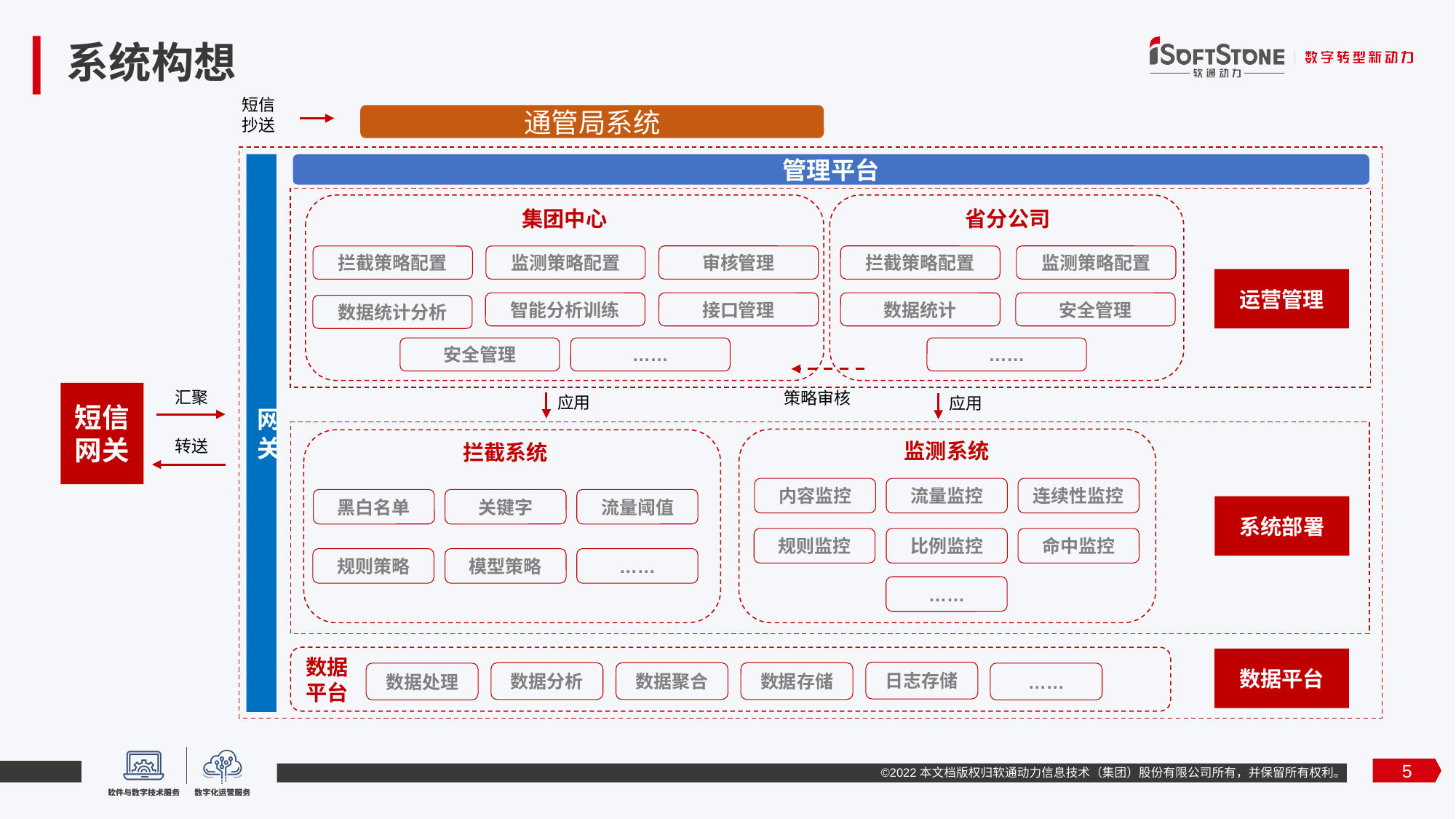

# 系统构想
短信
抄送
通管局系统

网关
管理平台

集团中心
省分公司
审核管理
拦截策略配置
监测策略配置
监测策略配置
拦截策略配置
运营管理
智能分析训练
接口管理
数据统计
安全管理
数据统计分析
……
……
安全管理
汇聚
策略审核
短信网关
应用
应用

转送
监测系统
拦截系统
内容监控
流量监控
连续性监控
黑白名单
关键字
流量阈值
系统部署
命中监控
规则监控
比例监控
……
规则策略
模型策略
……

数据平台
数据平台
日志存储
数据分析
数据聚合
数据存储
数据处理
……
5